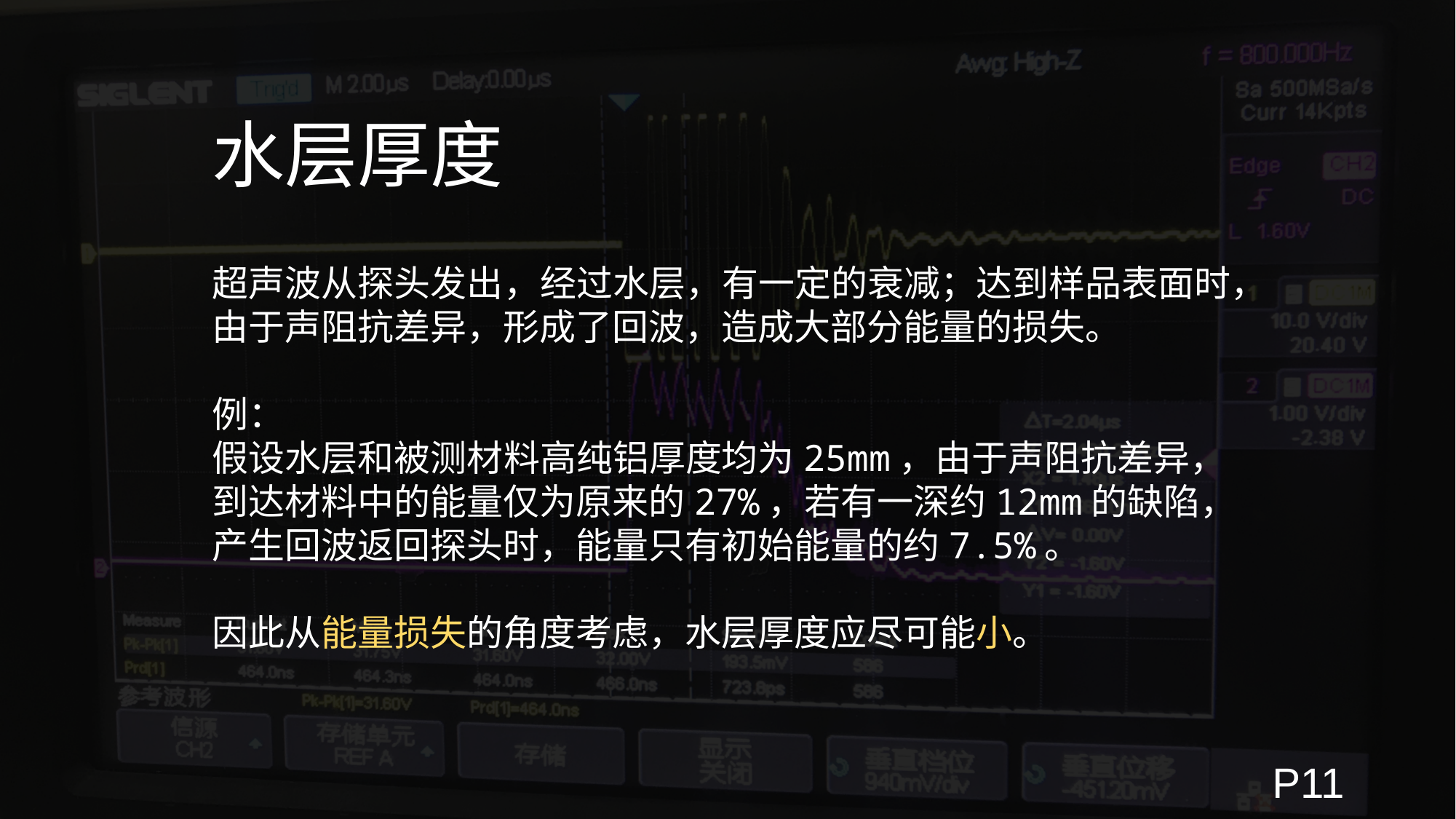

水层厚度
超声波从探头发出，经过水层，有一定的衰减；达到样品表面时，由于声阻抗差异，形成了回波，造成大部分能量的损失。

例：
假设水层和被测材料高纯铝厚度均为25mm，由于声阻抗差异，到达材料中的能量仅为原来的27%，若有一深约12mm的缺陷，产生回波返回探头时，能量只有初始能量的约7.5%。

因此从能量损失的角度考虑，水层厚度应尽可能小。
P11